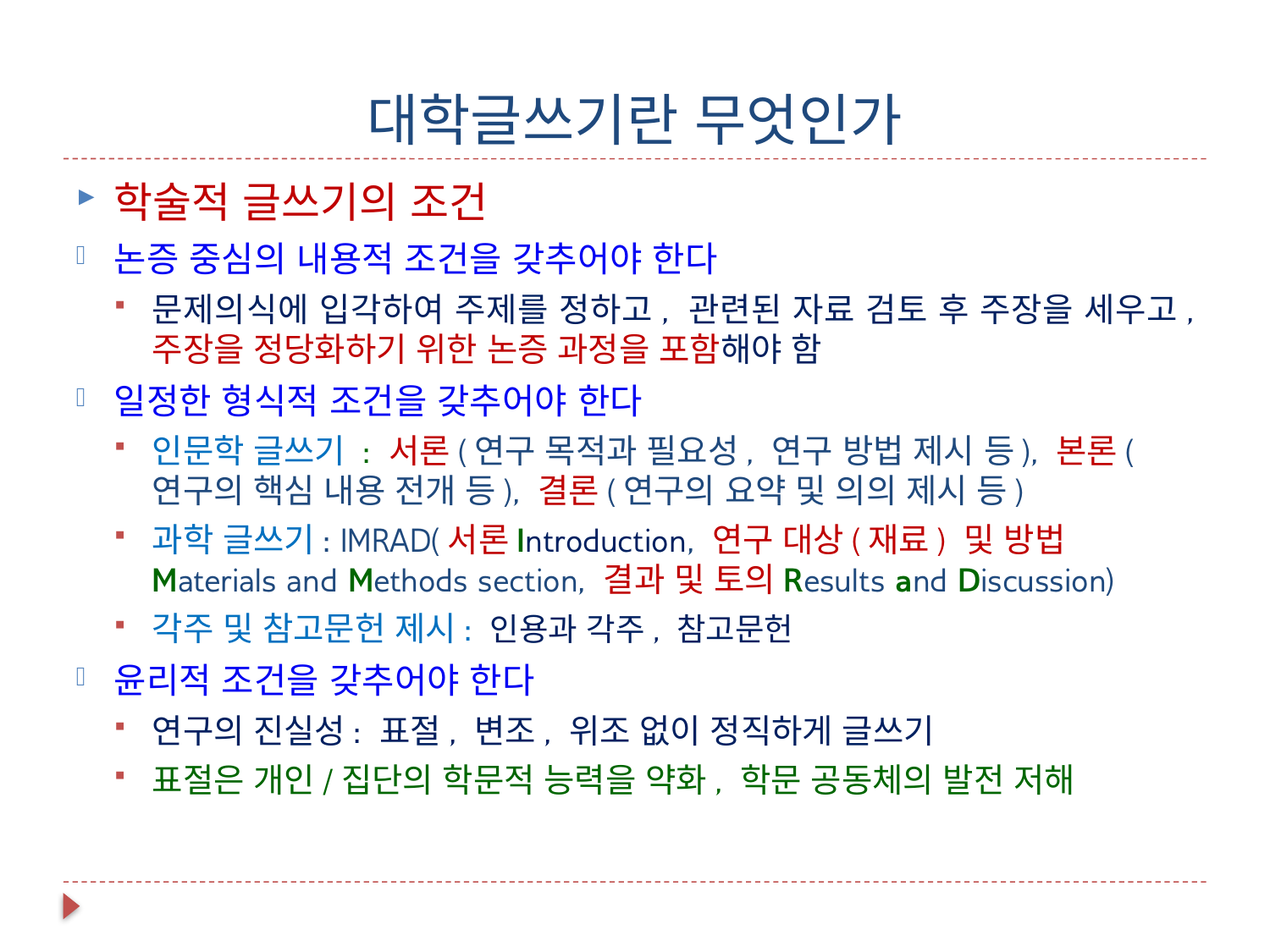

# 대학글쓰기란 무엇인가
학술적 글쓰기의 조건
논증 중심의 내용적 조건을 갖추어야 한다
문제의식에 입각하여 주제를 정하고, 관련된 자료 검토 후 주장을 세우고, 주장을 정당화하기 위한 논증 과정을 포함해야 함
일정한 형식적 조건을 갖추어야 한다
인문학 글쓰기 : 서론(연구 목적과 필요성, 연구 방법 제시 등), 본론(연구의 핵심 내용 전개 등), 결론(연구의 요약 및 의의 제시 등)
과학 글쓰기: IMRAD(서론Introduction, 연구 대상(재료) 및 방법Materials and Methods section, 결과 및 토의Results and Discussion)
각주 및 참고문헌 제시: 인용과 각주, 참고문헌
윤리적 조건을 갖추어야 한다
연구의 진실성: 표절, 변조, 위조 없이 정직하게 글쓰기
표절은 개인/집단의 학문적 능력을 약화, 학문 공동체의 발전 저해